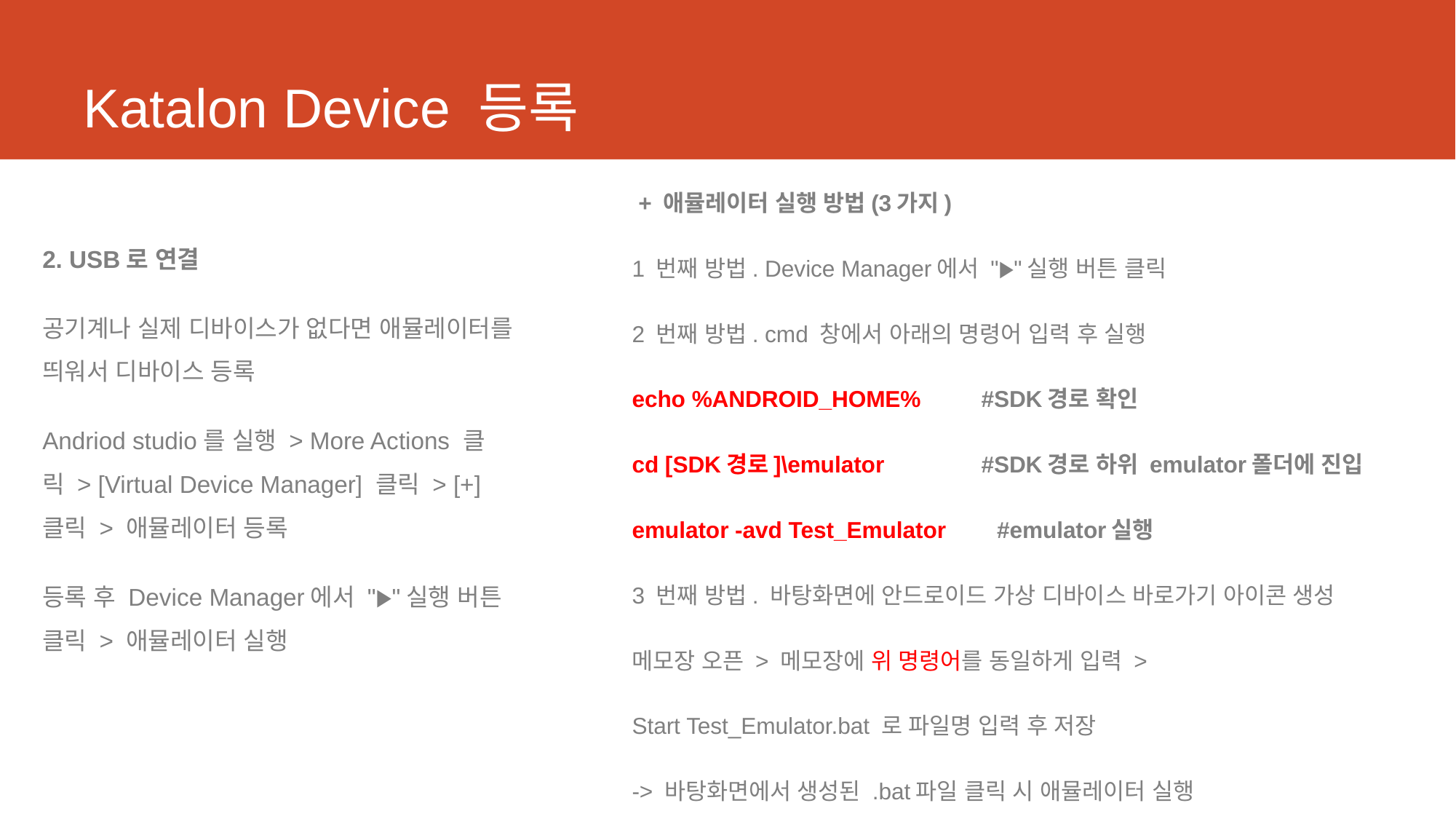

# Katalon Device 등록
 + 애뮬레이터 실행 방법(3가지)
1 번째 방법. Device Manager에서 "▶"실행 버튼 클릭
2 번째 방법. cmd 창에서 아래의 명령어 입력 후 실행
echo %ANDROID_HOME%	      #SDK경로 확인
cd [SDK경로]\emulator	      #SDK경로 하위 emulator폴더에 진입
emulator -avd Test_Emulator        #emulator실행
3 번째 방법. 바탕화면에 안드로이드 가상 디바이스 바로가기 아이콘 생성
메모장 오픈 > 메모장에 위 명령어를 동일하게 입력 >
Start Test_Emulator.bat 로 파일명 입력 후 저장
-> 바탕화면에서 생성된 .bat파일 클릭 시 애뮬레이터 실행

2. USB로 연결
공기계나 실제 디바이스가 없다면 애뮬레이터를 띄워서 디바이스 등록
Andriod studio를 실행 > More Actions 클릭 > [Virtual Device Manager] 클릭 > [+] 클릭 > 애뮬레이터 등록
등록 후 Device Manager에서 "▶"실행 버튼 클릭 > 애뮬레이터 실행